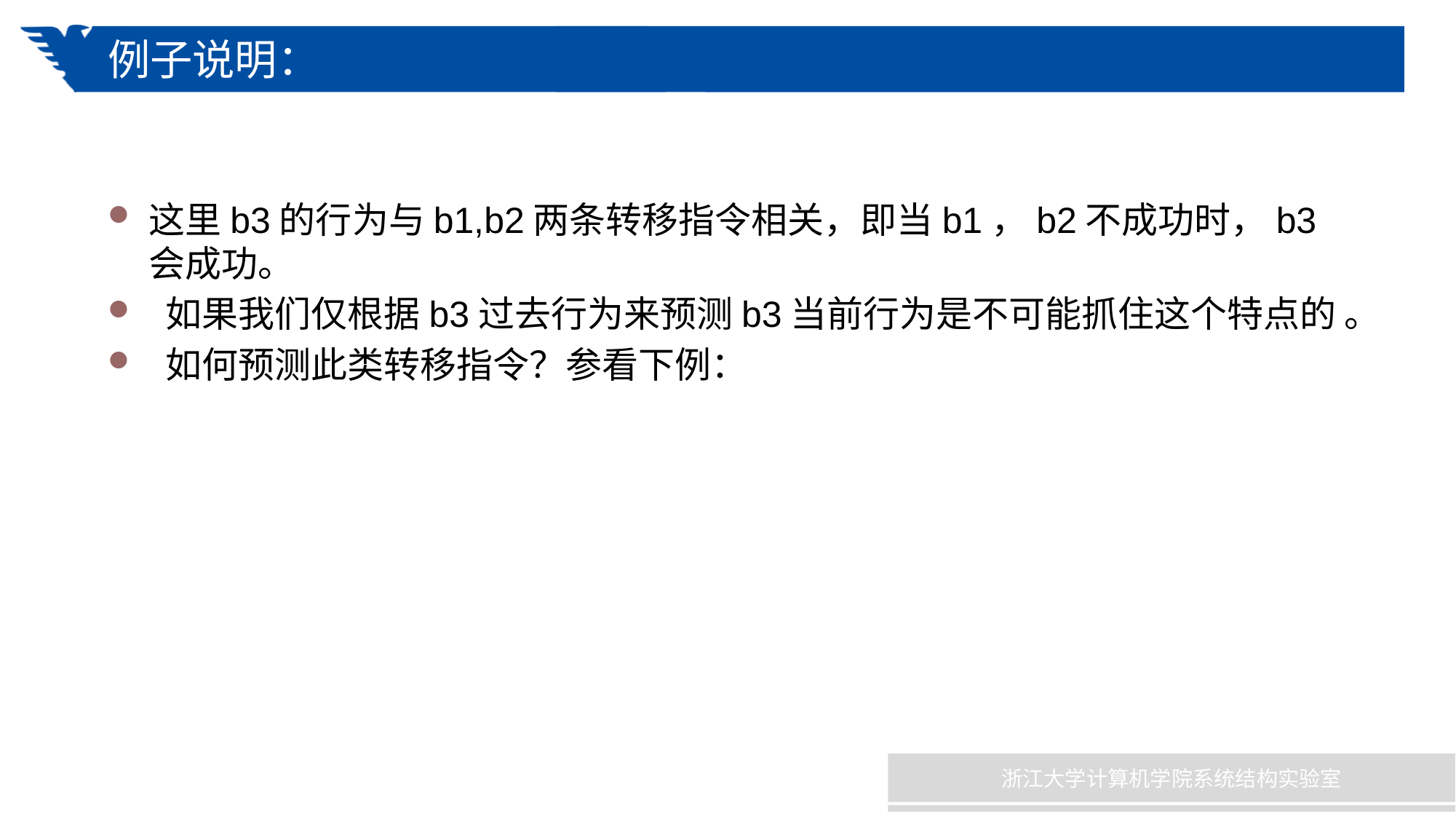

# 例子说明：
这里b3的行为与b1,b2两条转移指令相关，即当b1，b2不成功时，b3会成功。
 如果我们仅根据b3过去行为来预测b3当前行为是不可能抓住这个特点的 。
 如何预测此类转移指令？参看下例：